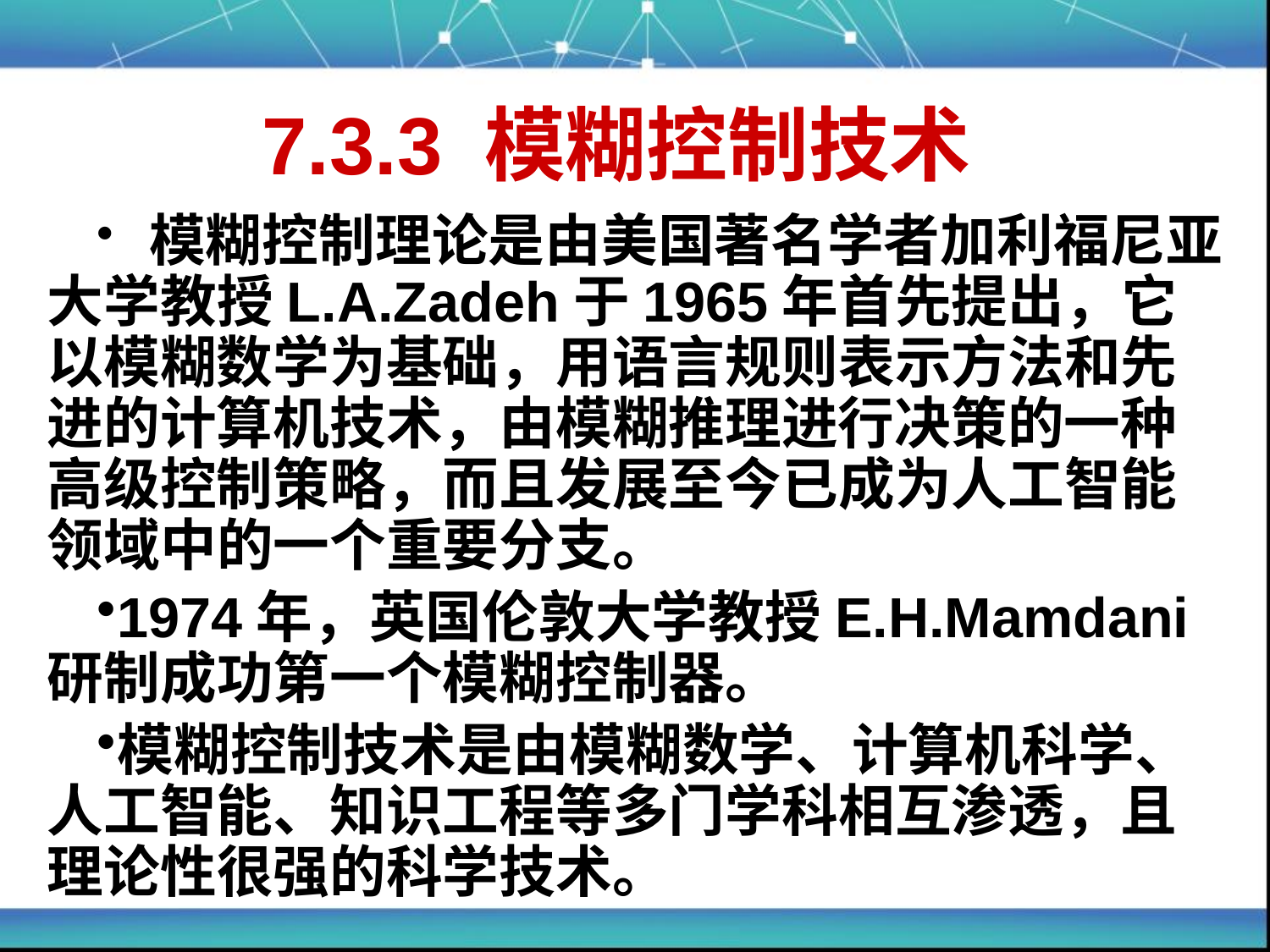

# 7.3.3 模糊控制技术
  模糊控制理论是由美国著名学者加利福尼亚大学教授L.A.Zadeh于1965年首先提出，它以模糊数学为基础，用语言规则表示方法和先进的计算机技术，由模糊推理进行决策的一种高级控制策略，而且发展至今已成为人工智能领域中的一个重要分支。
1974年，英国伦敦大学教授E.H.Mamdani研制成功第一个模糊控制器。
模糊控制技术是由模糊数学、计算机科学、人工智能、知识工程等多门学科相互渗透，且理论性很强的科学技术。
37